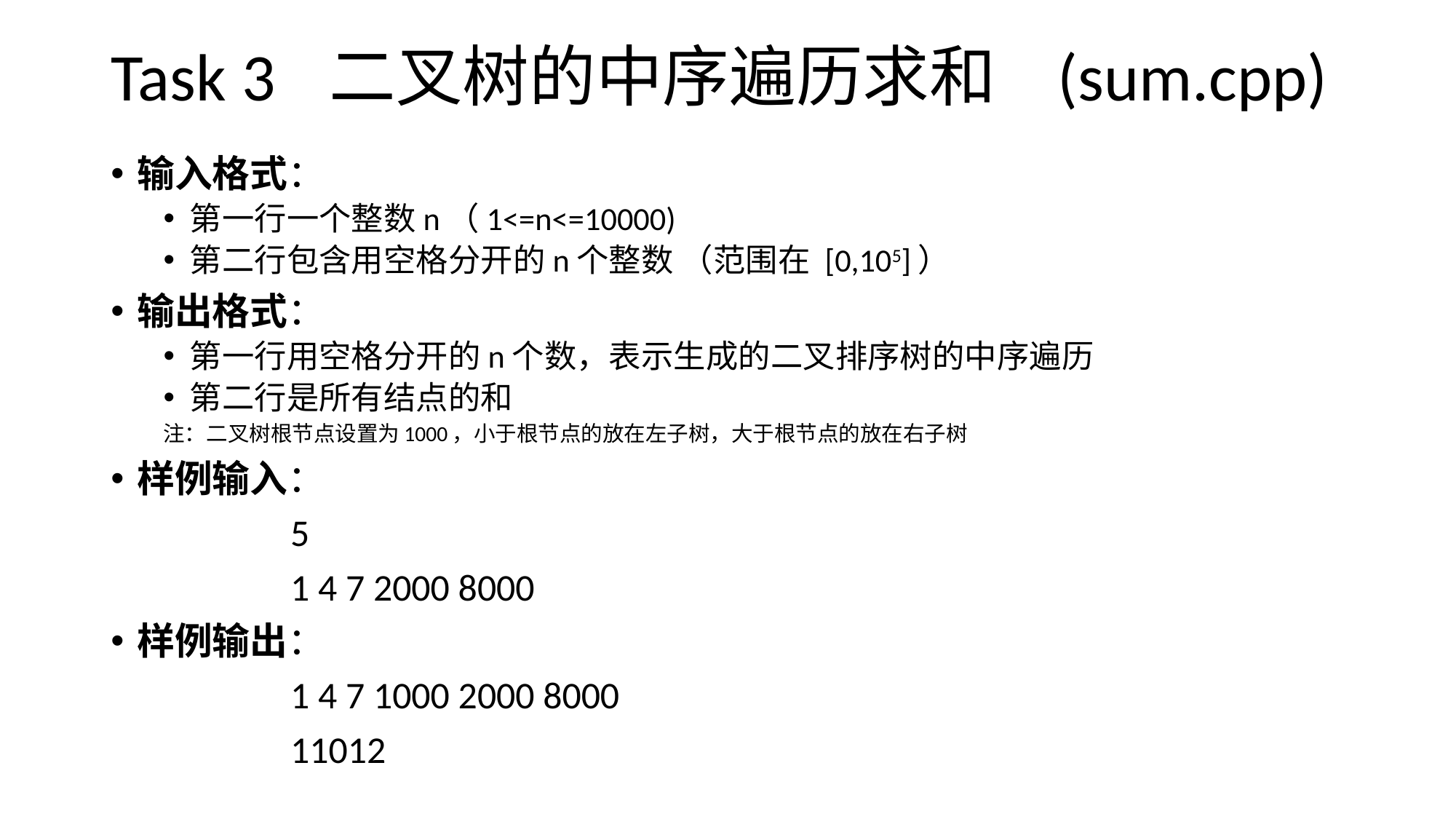

# Task 3	二叉树的中序遍历求和   (sum.cpp)
输入格式：
第一行一个整数n（1<=n<=10000)
第二行包含用空格分开的n个整数 （范围在 [0,105]）
输出格式：
第一行用空格分开的n个数，表示生成的二叉排序树的中序遍历
第二行是所有结点的和
注：二叉树根节点设置为1000，小于根节点的放在左子树，大于根节点的放在右子树
样例输入：
                     5
                     1 4 7 2000 8000
样例输出：
                     1 4 7 1000 2000 8000
                     11012